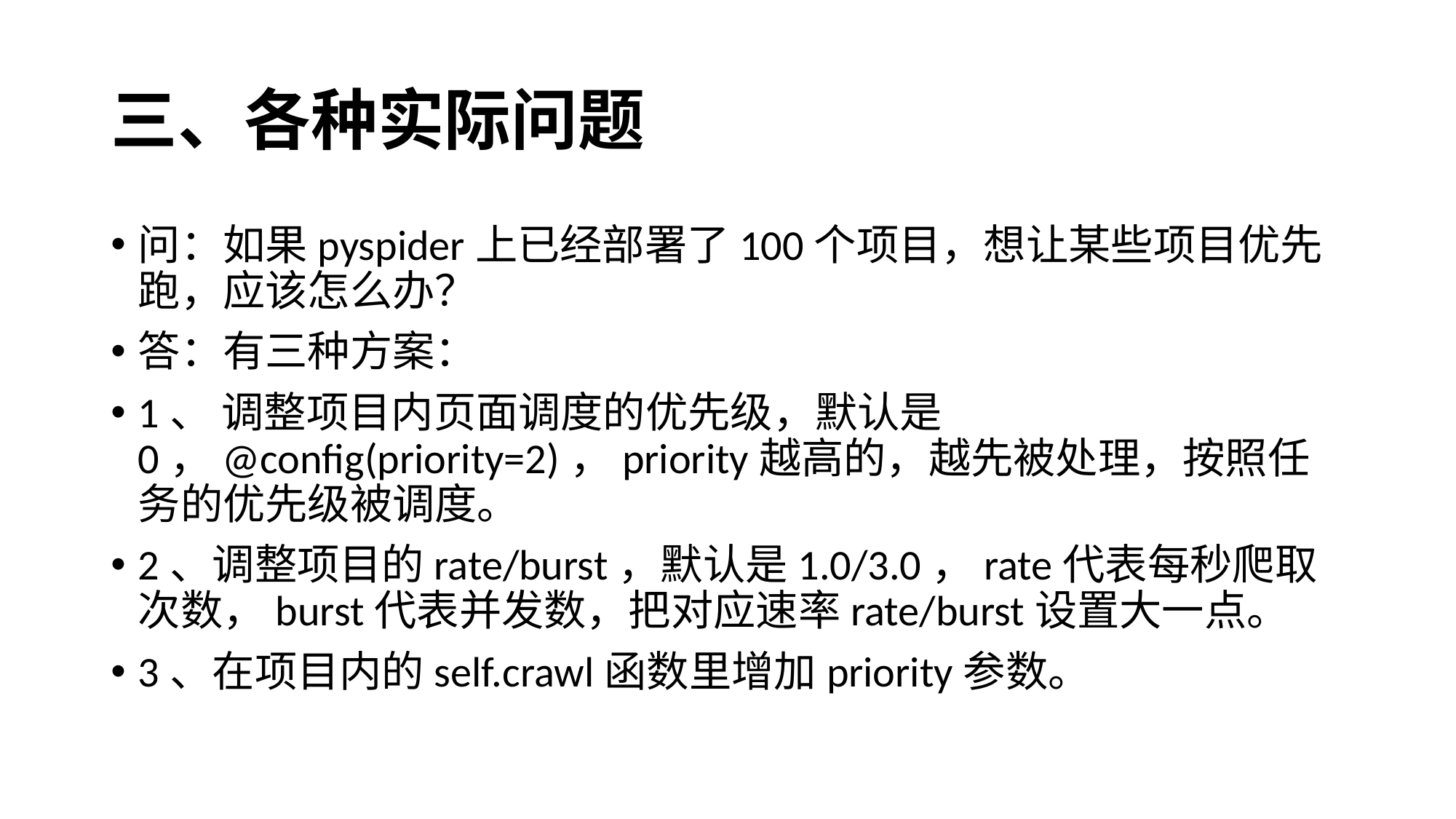

# 三、各种实际问题
问：如果pyspider上已经部署了100个项目，想让某些项目优先跑，应该怎么办？
答：有三种方案：
1、 调整项目内页面调度的优先级，默认是0，@config(priority=2)，priority越高的，越先被处理，按照任务的优先级被调度。
2、调整项目的rate/burst，默认是1.0/3.0，rate代表每秒爬取次数，burst代表并发数，把对应速率rate/burst设置大一点。
3、在项目内的self.crawl函数里增加priority参数。